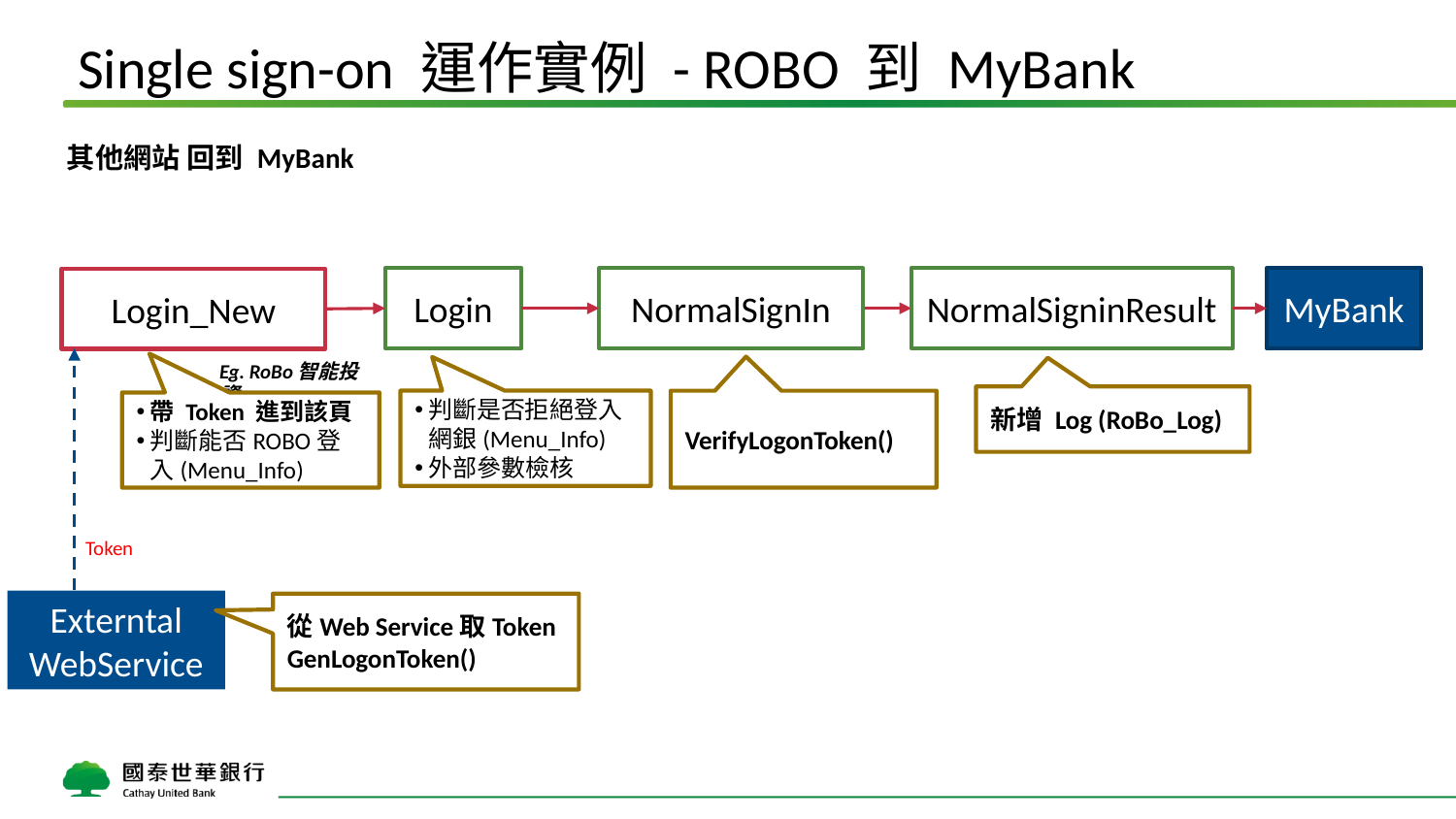

# Single sign-on 運作實例 - ROBO 到 MyBank
其他網站 回到 MyBank
Login
NormalSignIn
NormalSigninResult
MyBank
Login_New
Eg. RoBo智能投資
新增 Log (RoBo_Log)
判斷是否拒絕登入網銀(Menu_Info)
外部參數檢核
VerifyLogonToken()
帶 Token 進到該頁
判斷能否ROBO登入(Menu_Info)
Token
Externtal
WebService
從Web Service取Token GenLogonToken()